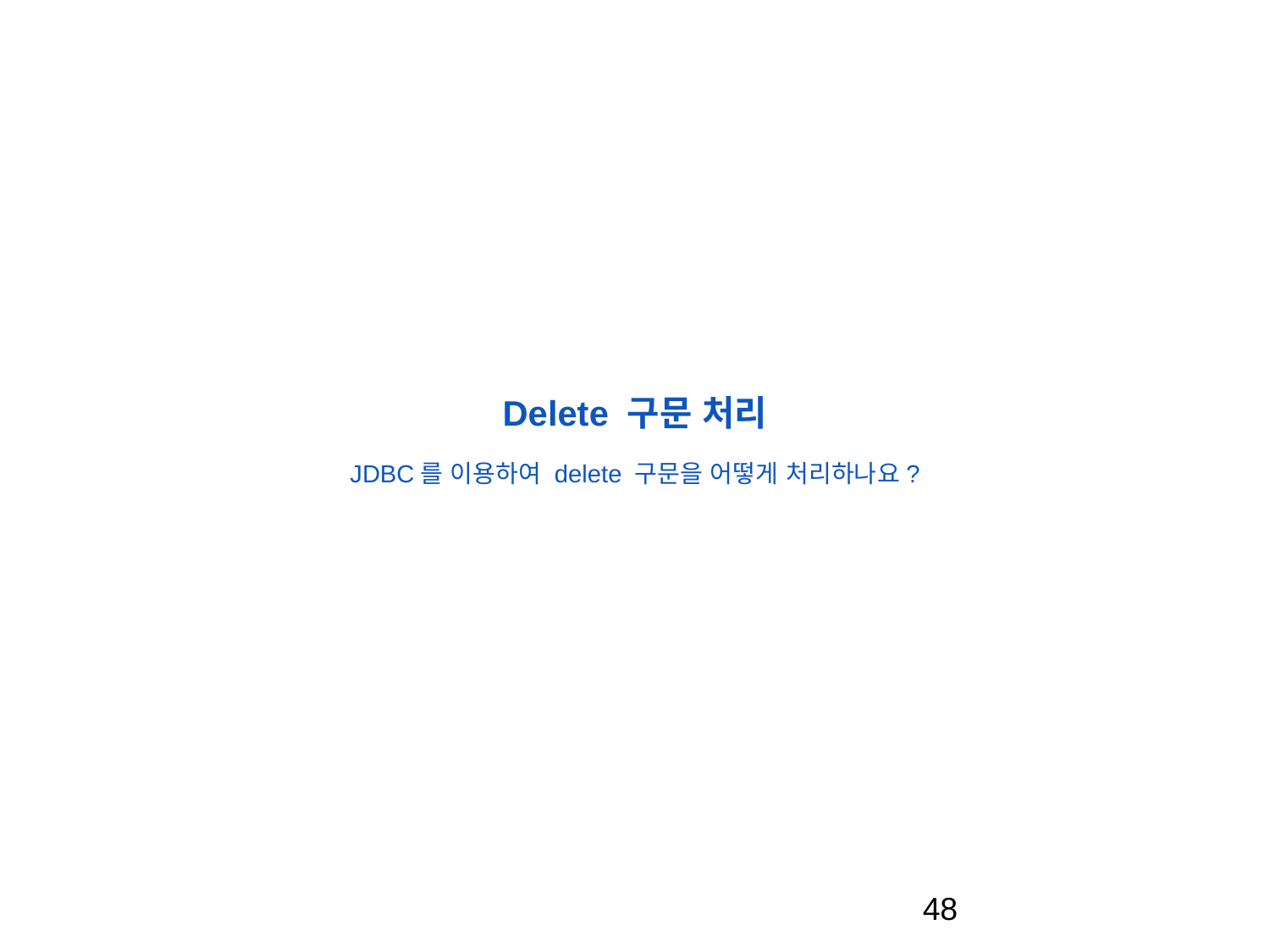

Delete 구문 처리
JDBC를 이용하여 delete 구문을 어떻게 처리하나요?
48